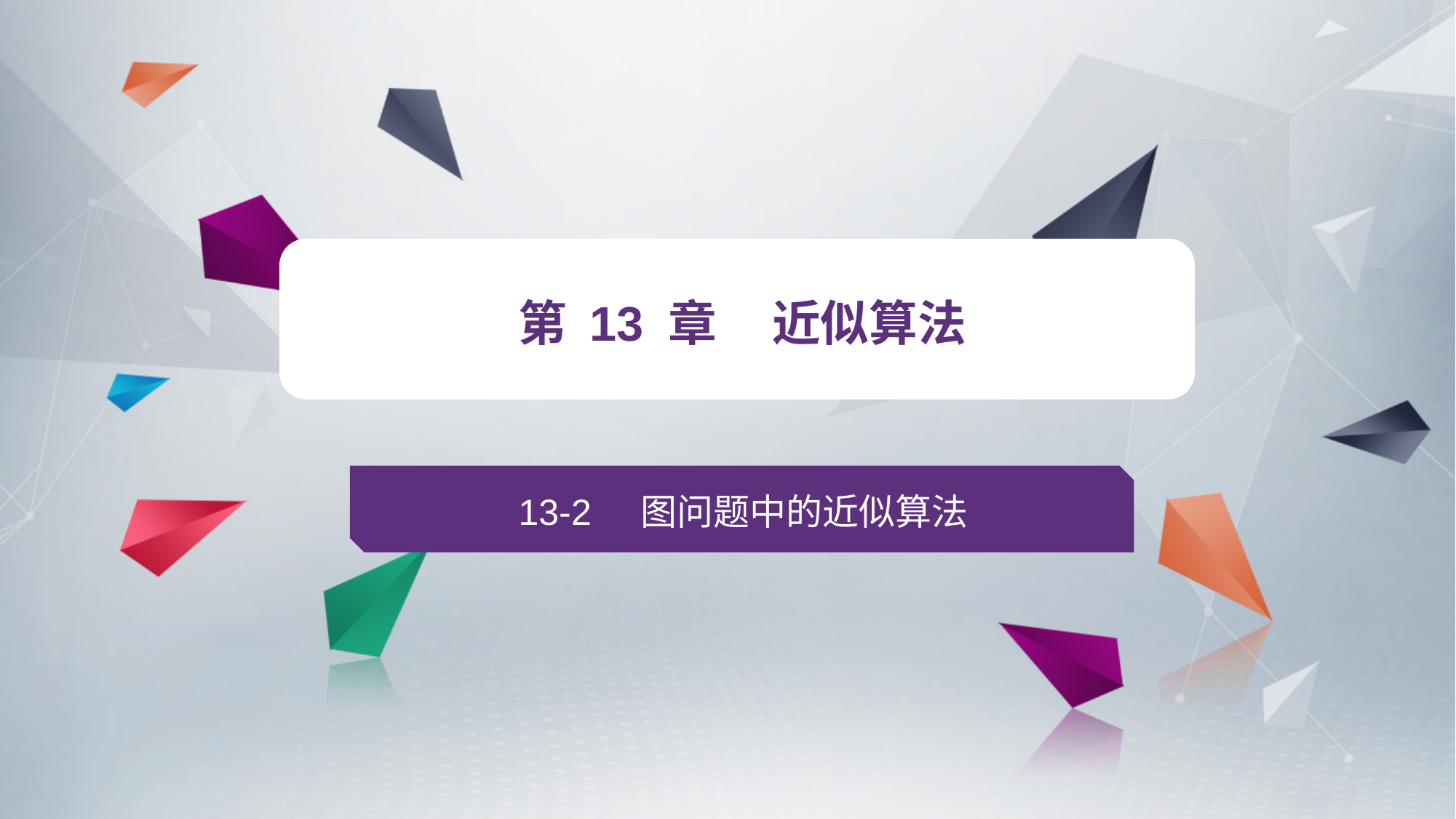

v
第 13 章     近似算法

13-2    图问题中的近似算法